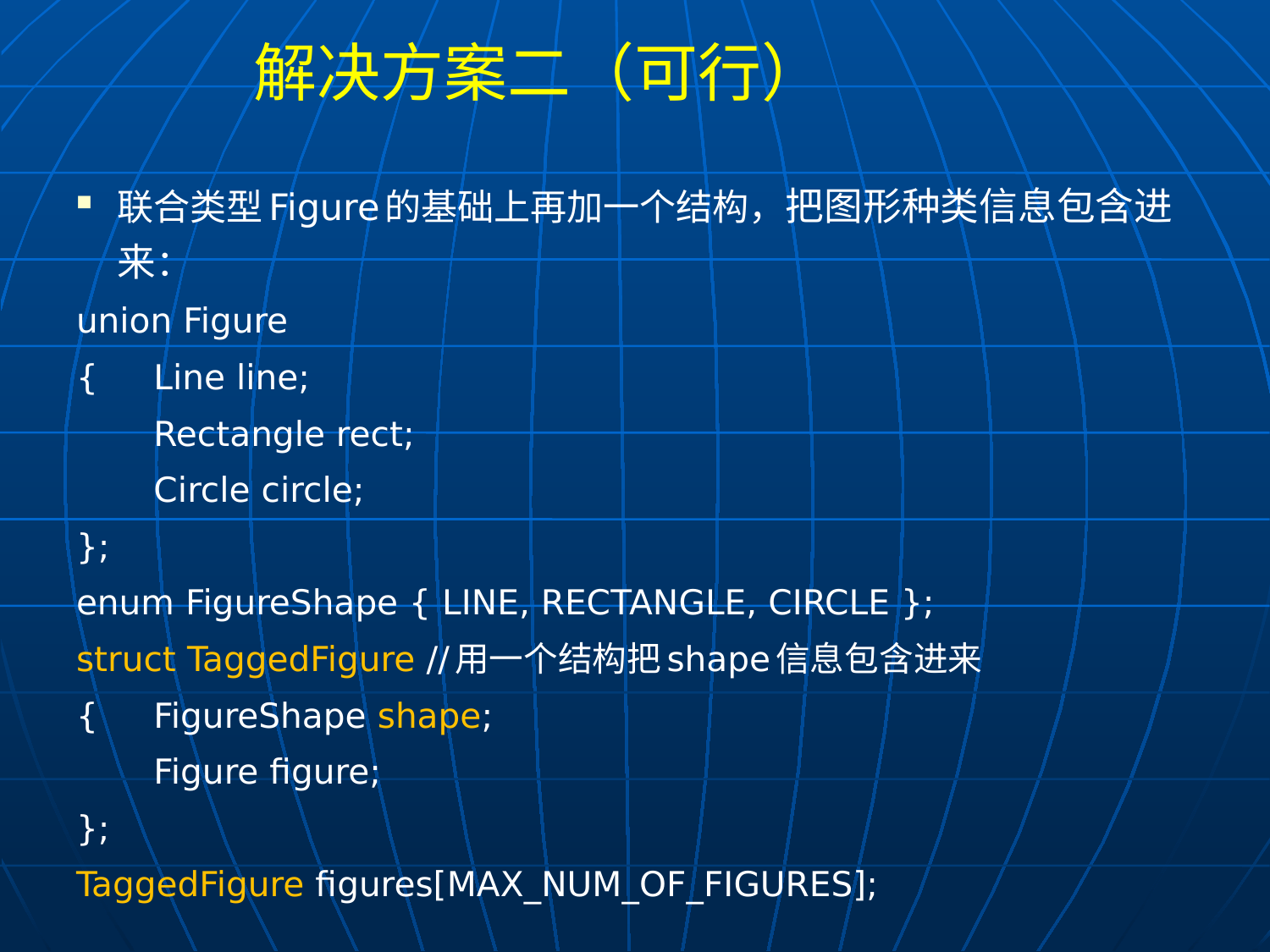

# 解决方案二（可行）
联合类型Figure的基础上再加一个结构，把图形种类信息包含进来：
union Figure
{	Line line;
	Rectangle rect;
	Circle circle;
};
enum FigureShape { LINE, RECTANGLE, CIRCLE };
struct TaggedFigure //用一个结构把shape信息包含进来
{	FigureShape shape;
	Figure figure;
};
TaggedFigure figures[MAX_NUM_OF_FIGURES];